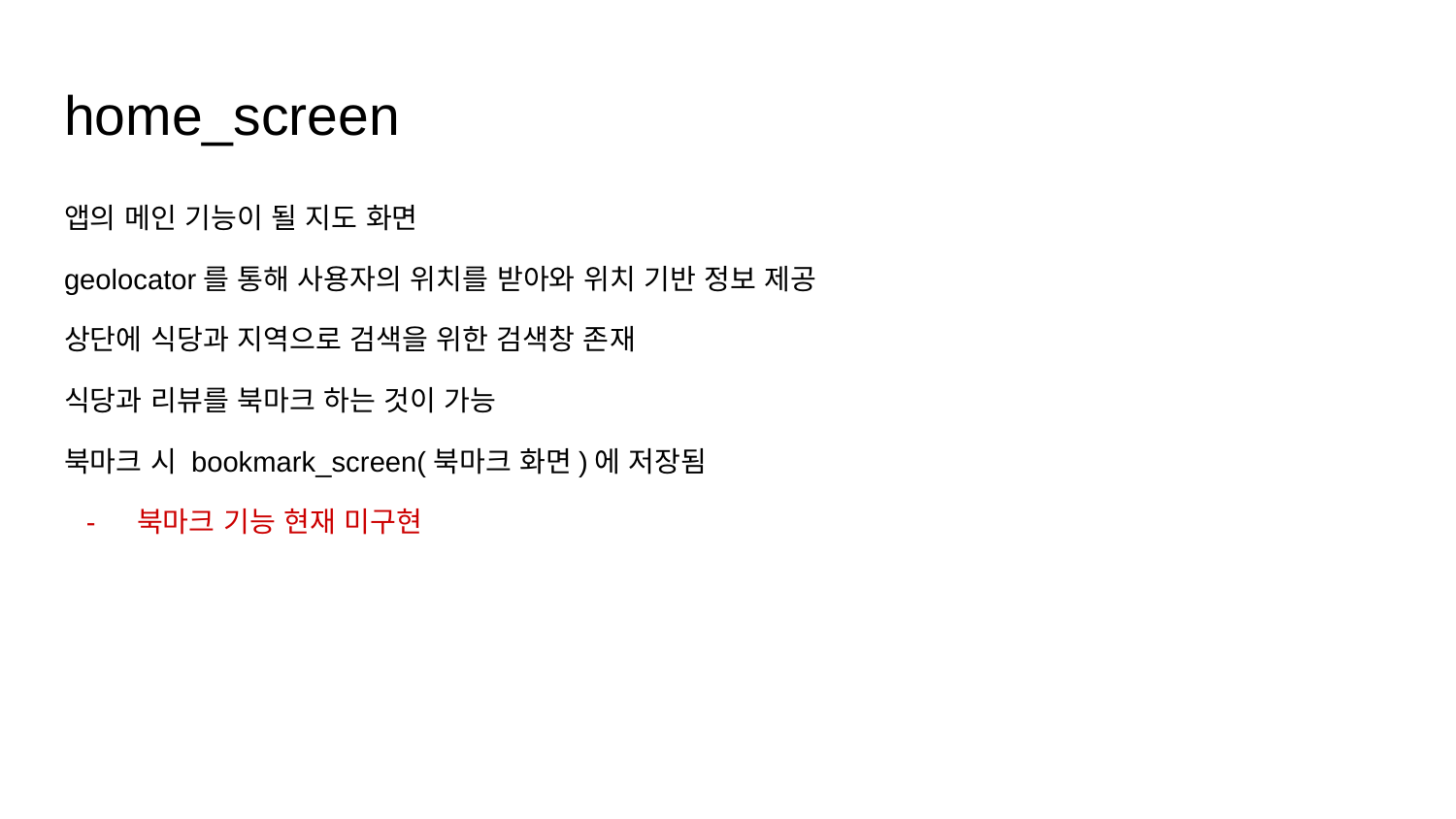

# home_screen
앱의 메인 기능이 될 지도 화면
geolocator를 통해 사용자의 위치를 받아와 위치 기반 정보 제공
상단에 식당과 지역으로 검색을 위한 검색창 존재
식당과 리뷰를 북마크 하는 것이 가능
북마크 시 bookmark_screen(북마크 화면)에 저장됨
북마크 기능 현재 미구현